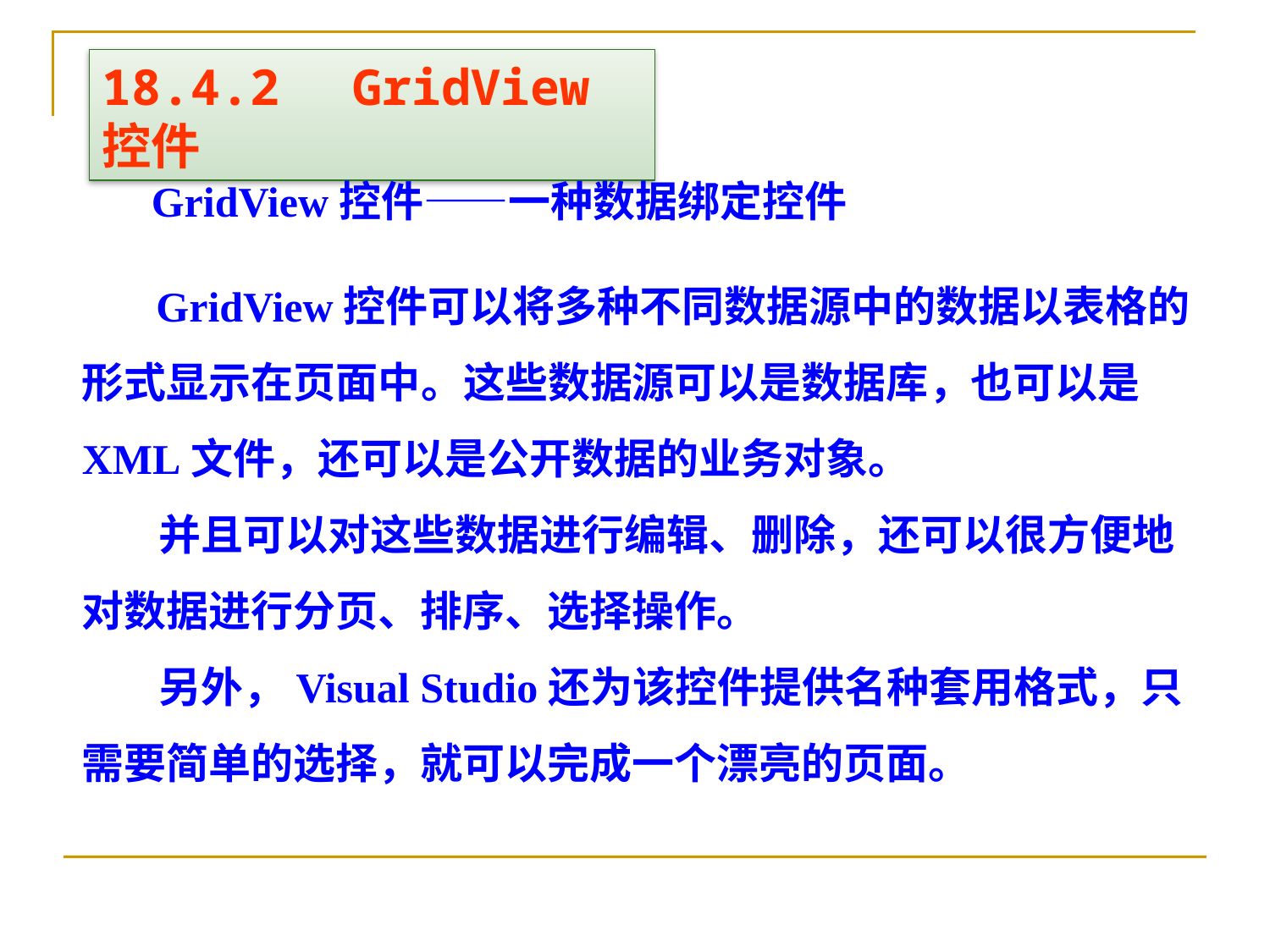

18.4.2　GridView控件
GridView控件——一种数据绑定控件
       GridView控件可以将多种不同数据源中的数据以表格的形式显示在页面中。这些数据源可以是数据库，也可以是XML文件，还可以是公开数据的业务对象。
       并且可以对这些数据进行编辑、删除，还可以很方便地对数据进行分页、排序、选择操作。
       另外，Visual Studio还为该控件提供名种套用格式，只需要简单的选择，就可以完成一个漂亮的页面。